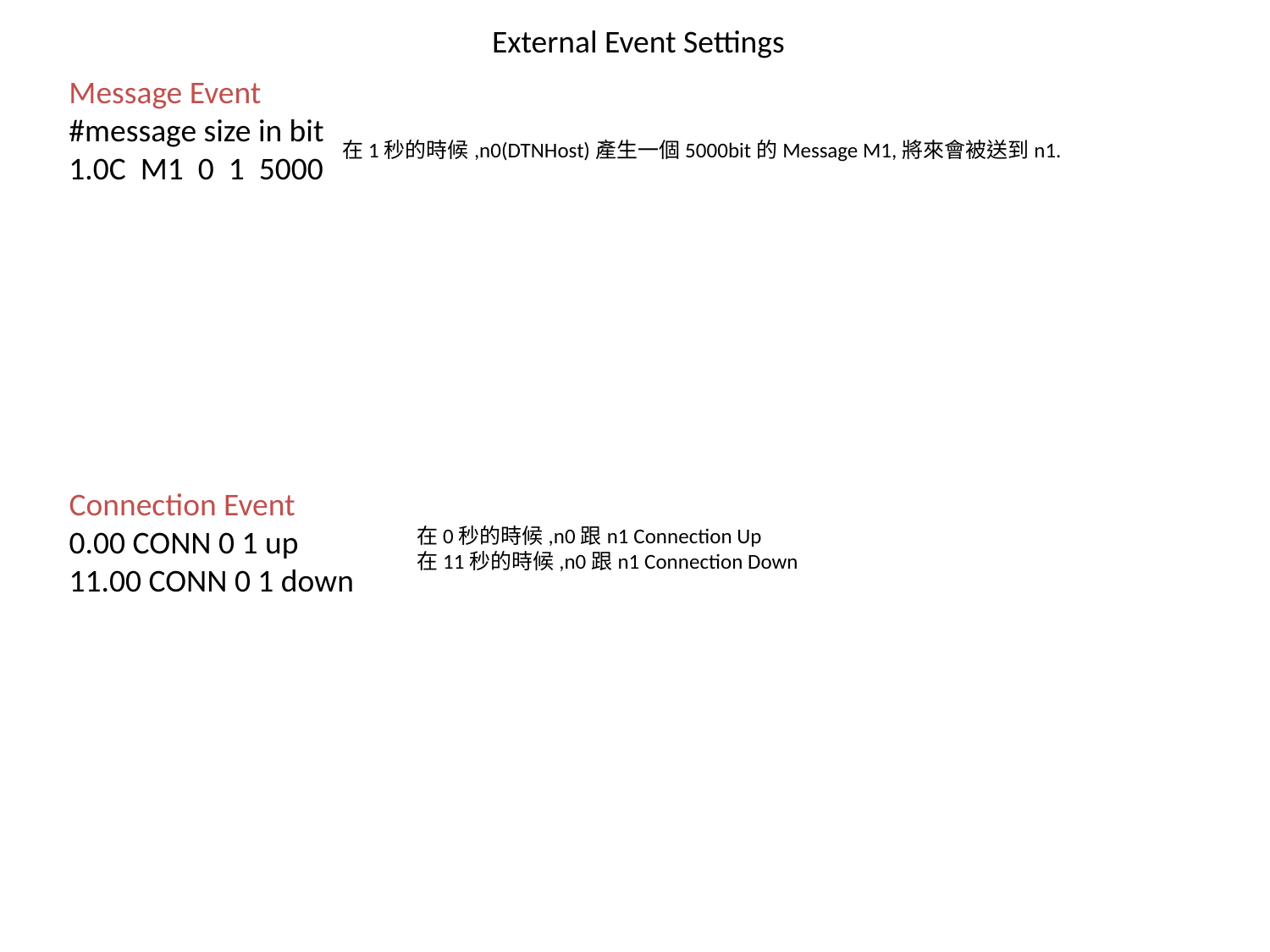

External Event Settings
Message Event
#message size in bit
1.0C  M1  0  1  5000
在1秒的時候,n0(DTNHost)產生一個5000bit的Message M1,將來會被送到n1.
Connection Event
0.00 CONN 0 1 up
11.00 CONN 0 1 down
在0秒的時候,n0跟n1 Connection Up
在11秒的時候,n0跟n1 Connection Down